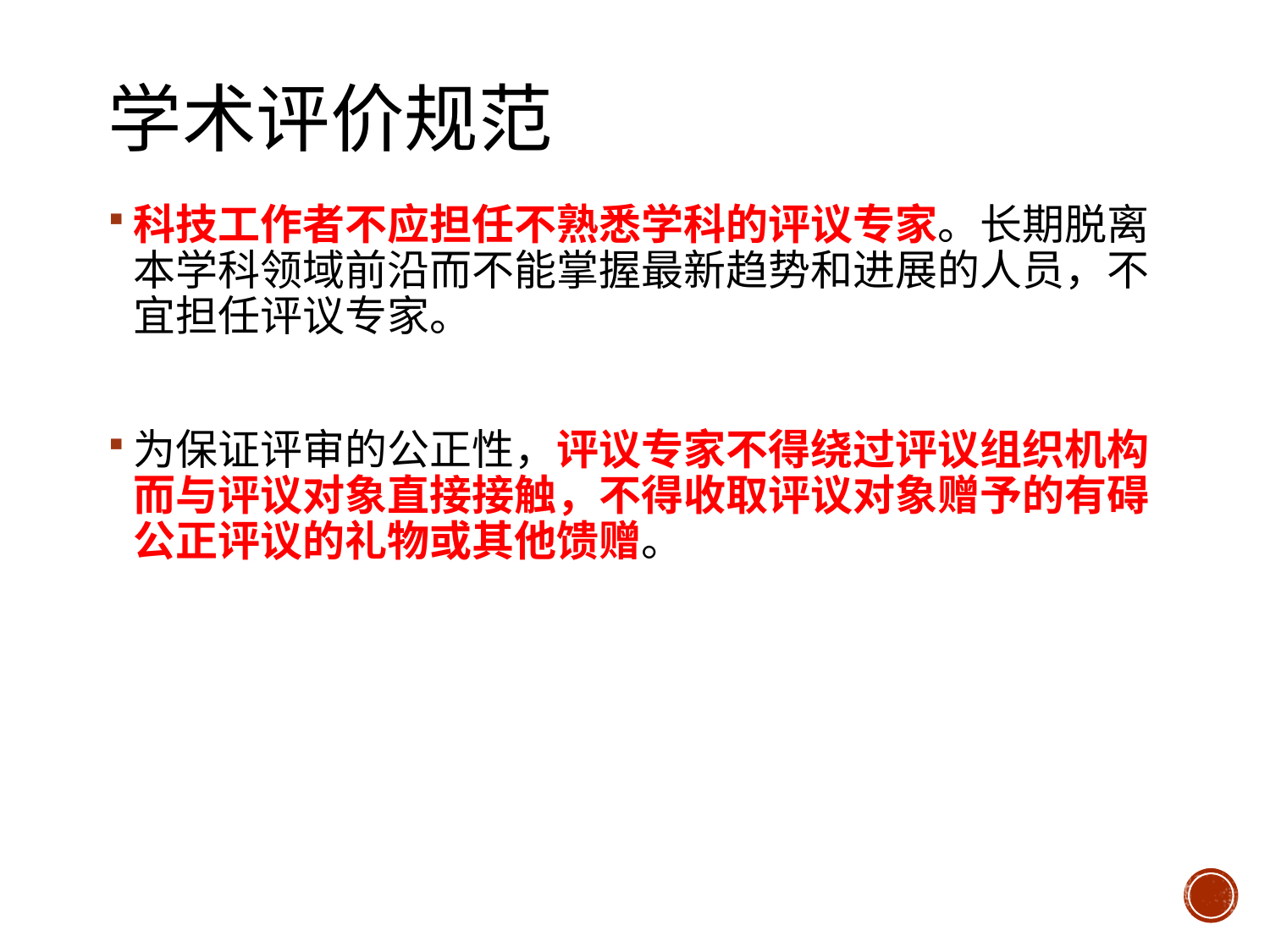

# 学术评价规范
科技工作者不应担任不熟悉学科的评议专家。长期脱离本学科领域前沿而不能掌握最新趋势和进展的人员，不宜担任评议专家。

为保证评审的公正性，评议专家不得绕过评议组织机构而与评议对象直接接触，不得收取评议对象赠予的有碍公正评议的礼物或其他馈赠。